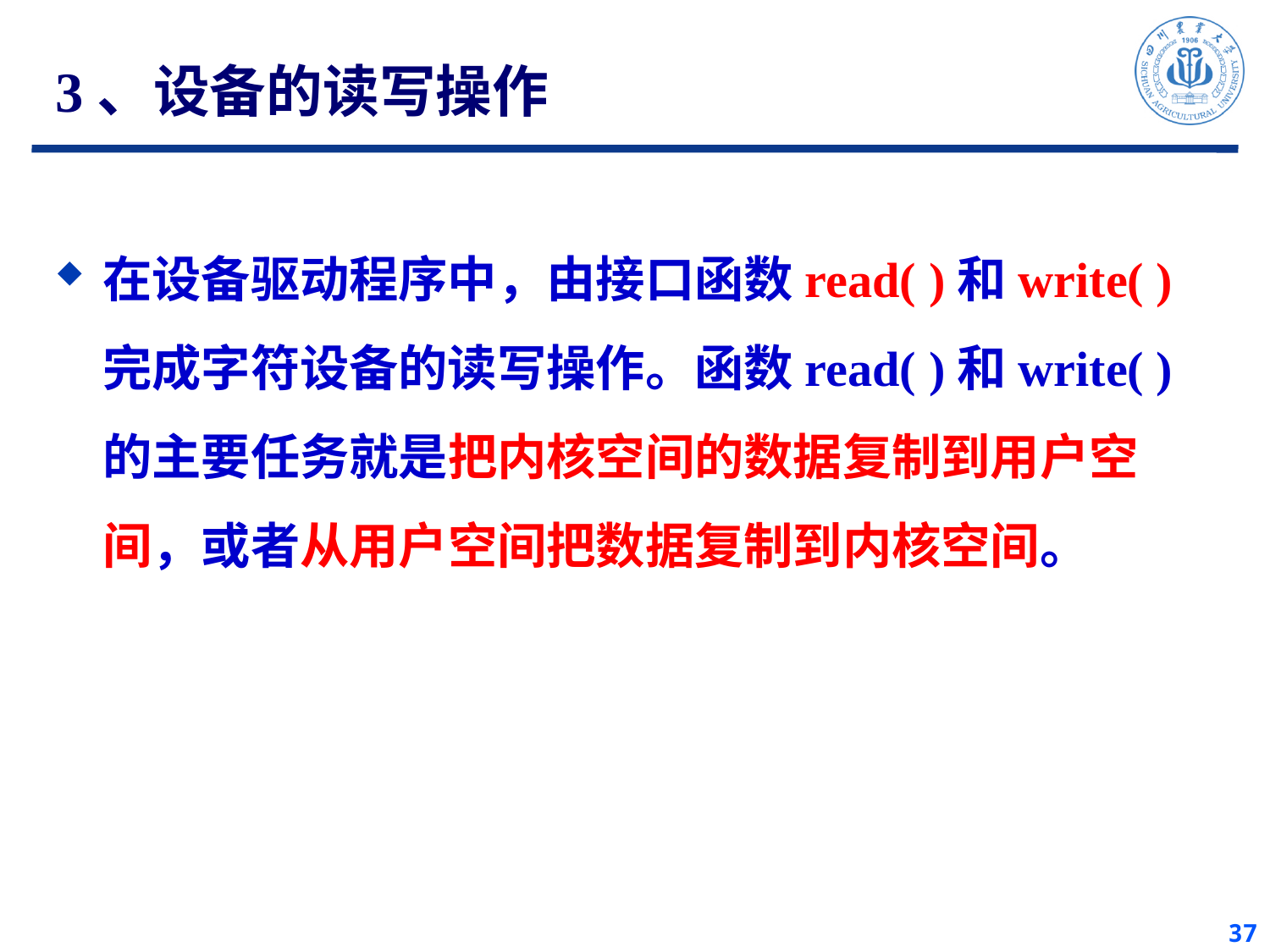

# 3、设备的读写操作
在设备驱动程序中，由接口函数read( )和write( )完成字符设备的读写操作。函数read( )和write( )的主要任务就是把内核空间的数据复制到用户空间，或者从用户空间把数据复制到内核空间。